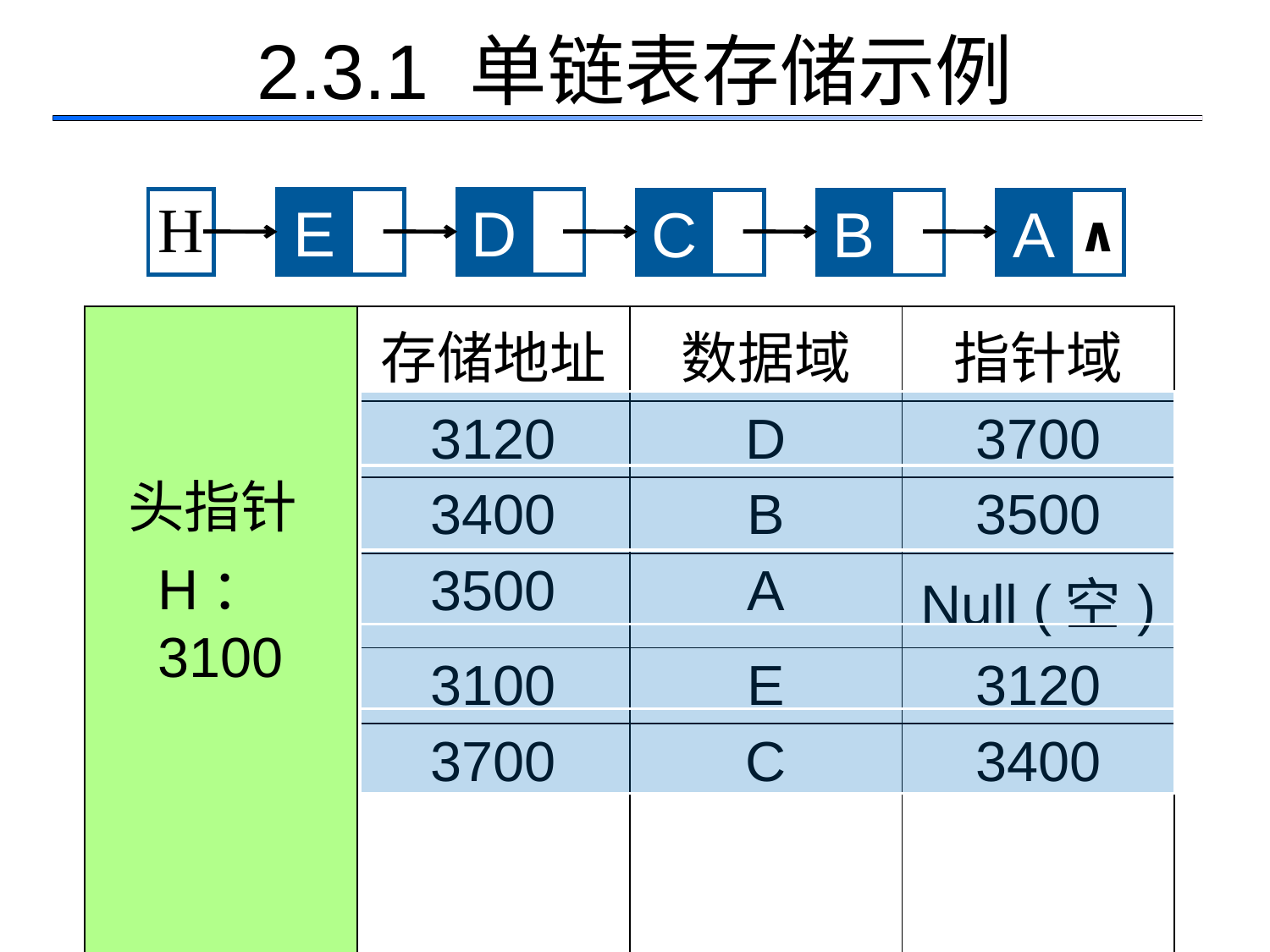

# 2.3.1 单链表存储示例

H
E

D

C

B

A
 ∧
| 头指针H：3100 | 存储地址 | 数据域 | 指针域 |
| --- | --- | --- | --- |
|  | 3120 | D | 3700 |
|  | 3400 | B | 3500 |
|  | 3500 | A | Null (空) |
|  | 3100 | E | 3120 |
|  | 3700 | C | 3400 |